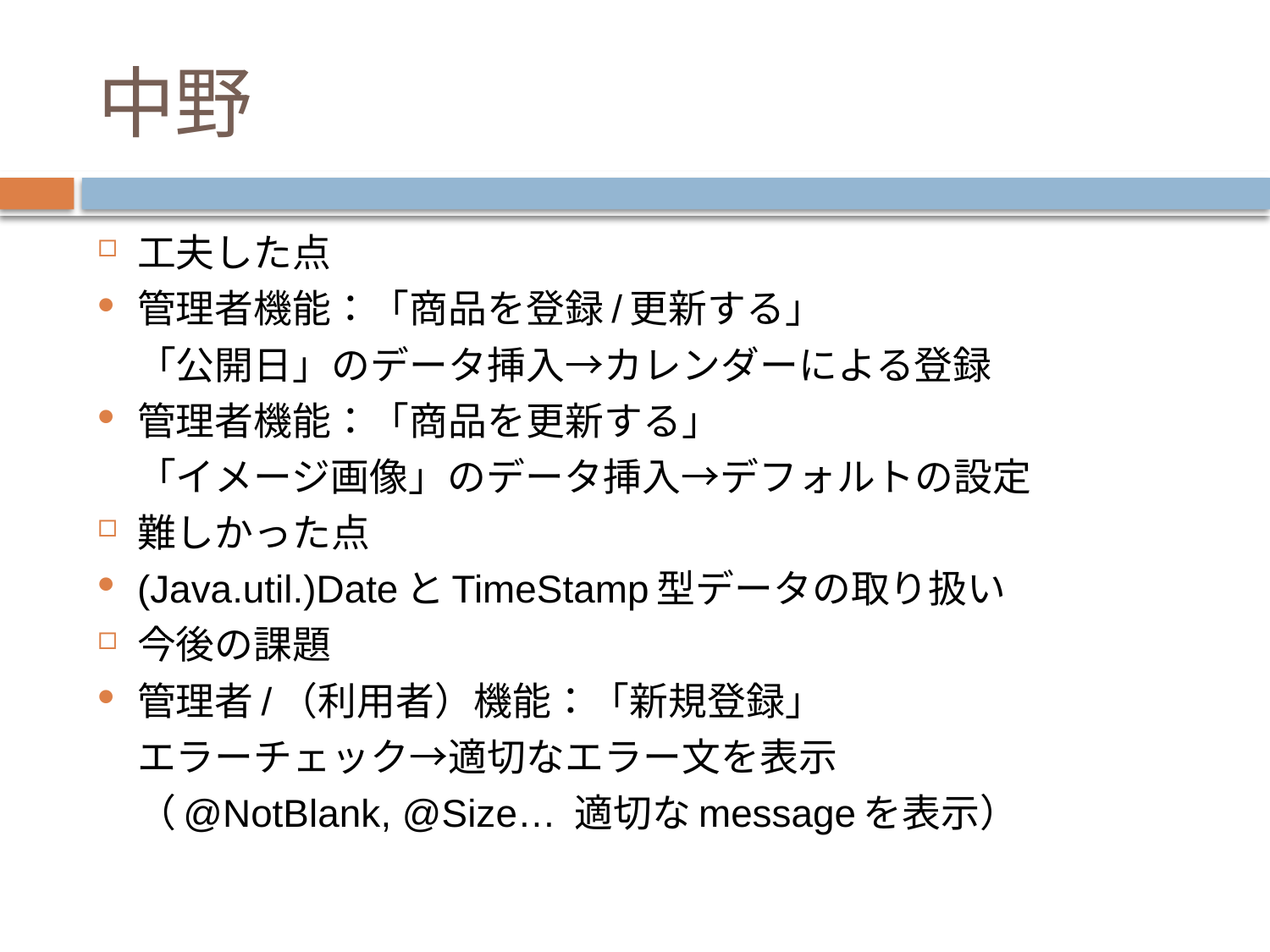

# 中野
工夫した点
管理者機能：「商品を登録/更新する」
	「公開日」のデータ挿入→カレンダーによる登録
管理者機能：「商品を更新する」
	「イメージ画像」のデータ挿入→デフォルトの設定
難しかった点
(Java.util.)DateとTimeStamp型データの取り扱い
今後の課題
管理者/（利用者）機能：「新規登録」
	エラーチェック→適切なエラー文を表示
	（@NotBlank, @Size… 適切なmessageを表示）